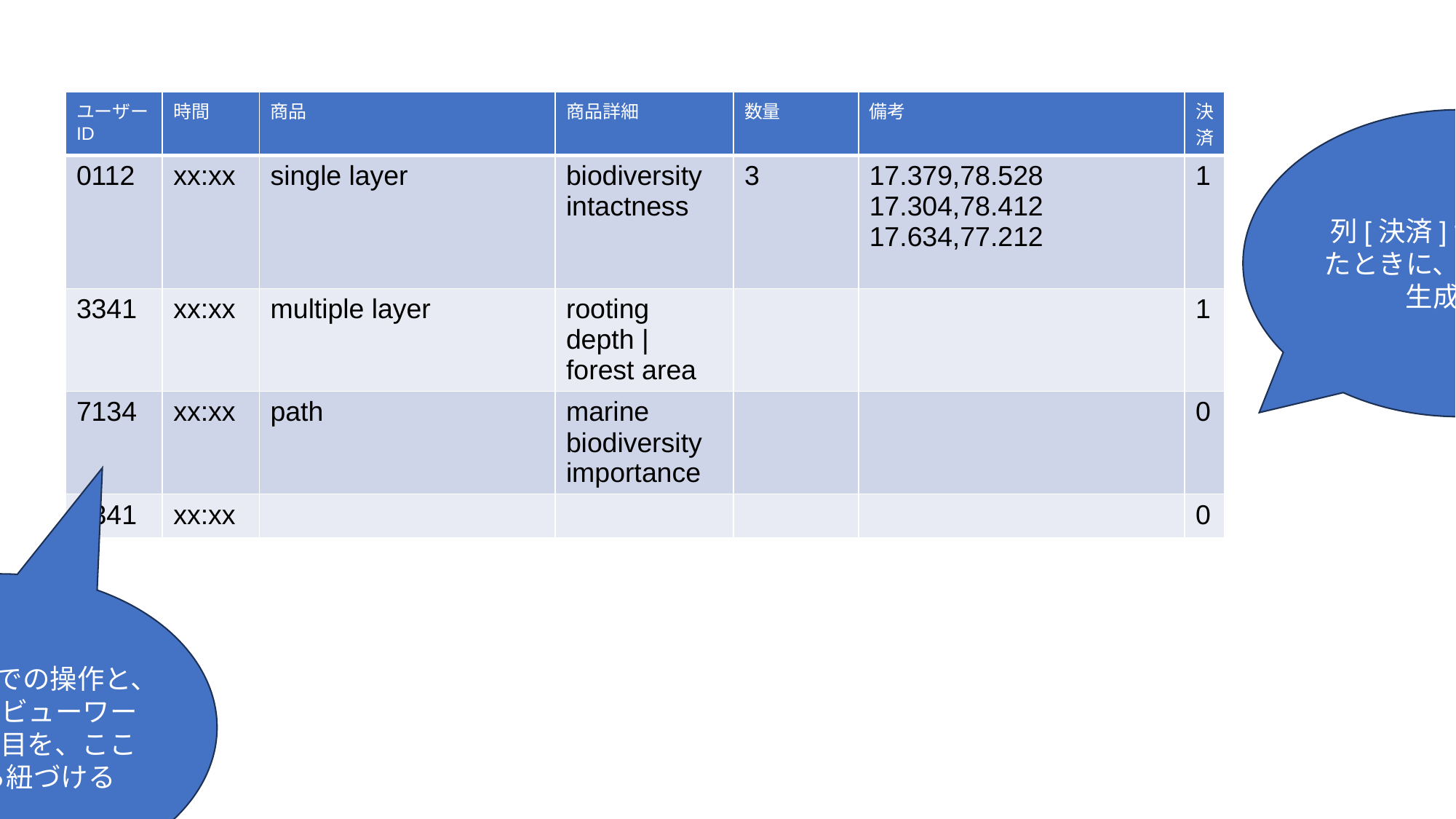

| ユーザーID | 時間 | 商品 | 商品詳細 | 数量 | 備考 | 決済 |
| --- | --- | --- | --- | --- | --- | --- |
| 0112 | xx:xx | single layer | biodiversity intactness | 3 | 17.379,78.528 17.304,78.412 17.634,77.212 | 1 |
| 3341 | xx:xx | multiple layer | rooting depth | forest area |  |  | 1 |
| 7134 | xx:xx | path | marine biodiversity importance |  |  | 0 |
| 3341 | xx:xx |  |  |  |  | 0 |
列[決済]が１になったときに、レポートを生成する
ECサイトでの操作と、レポートのビューワーでの表示項目を、ここのIDから紐づける